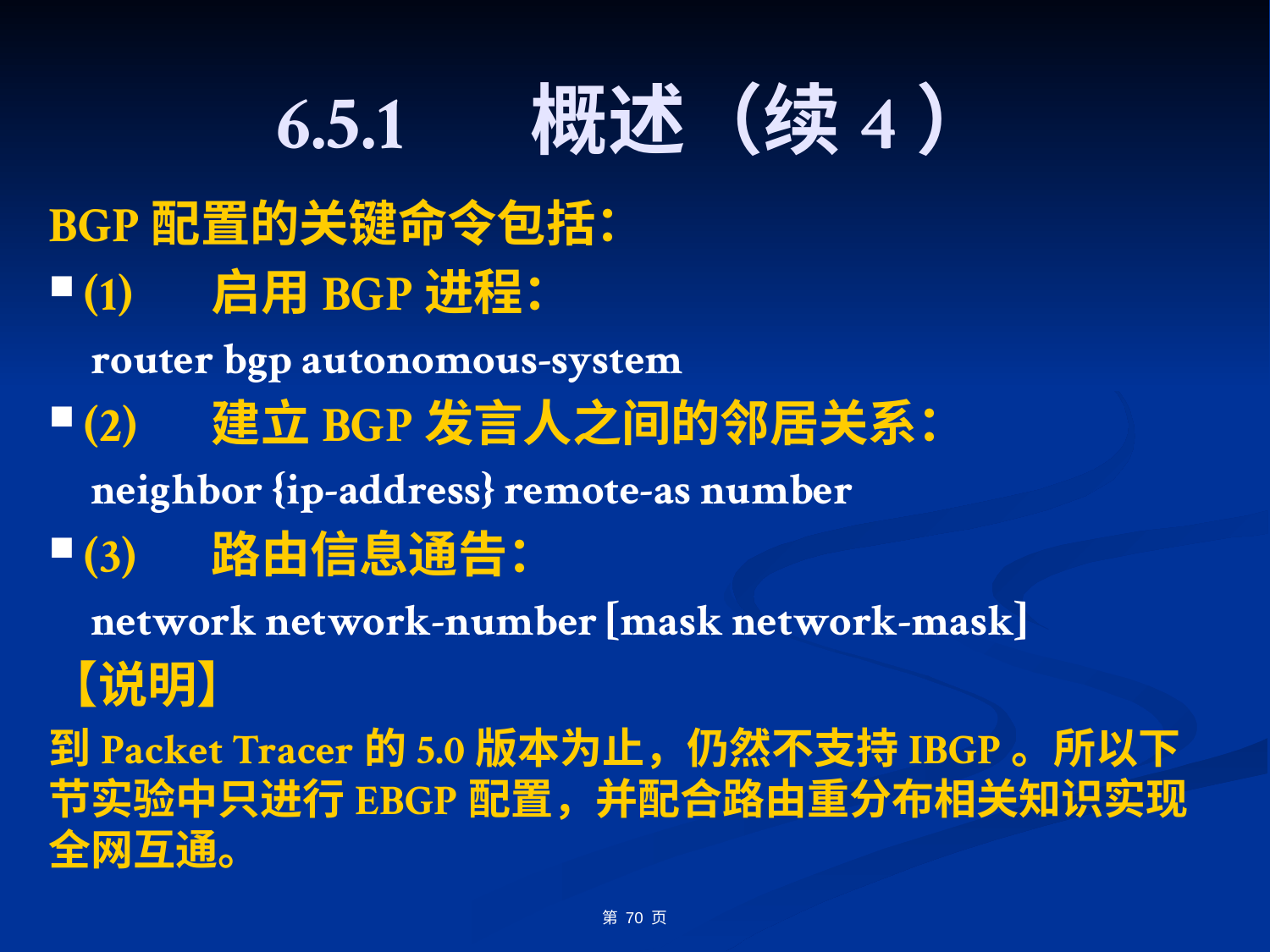

# 6.5.1	概述（续4）
BGP配置的关键命令包括：
(1)	启用BGP进程：
router bgp autonomous-system
(2)	建立BGP发言人之间的邻居关系：
neighbor {ip-address} remote-as number
(3)	路由信息通告：
network network-number [mask network-mask]
【说明】
到Packet Tracer的5.0版本为止，仍然不支持IBGP。所以下节实验中只进行EBGP配置，并配合路由重分布相关知识实现全网互通。

第 70 页